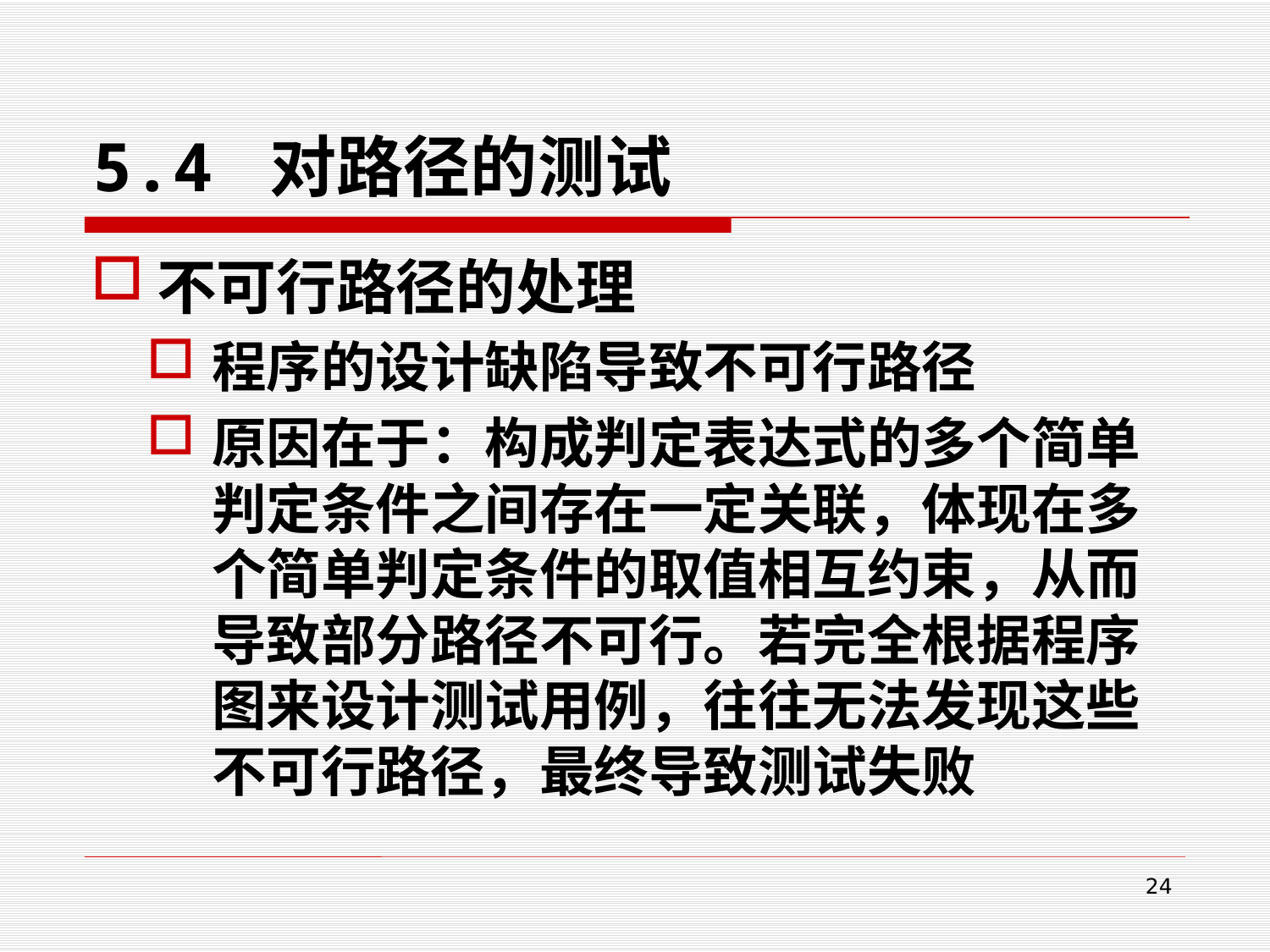

# 5.4 对路径的测试
不可行路径的处理
程序的设计缺陷导致不可行路径
原因在于：构成判定表达式的多个简单判定条件之间存在一定关联，体现在多个简单判定条件的取值相互约束，从而导致部分路径不可行。若完全根据程序图来设计测试用例，往往无法发现这些不可行路径，最终导致测试失败
24